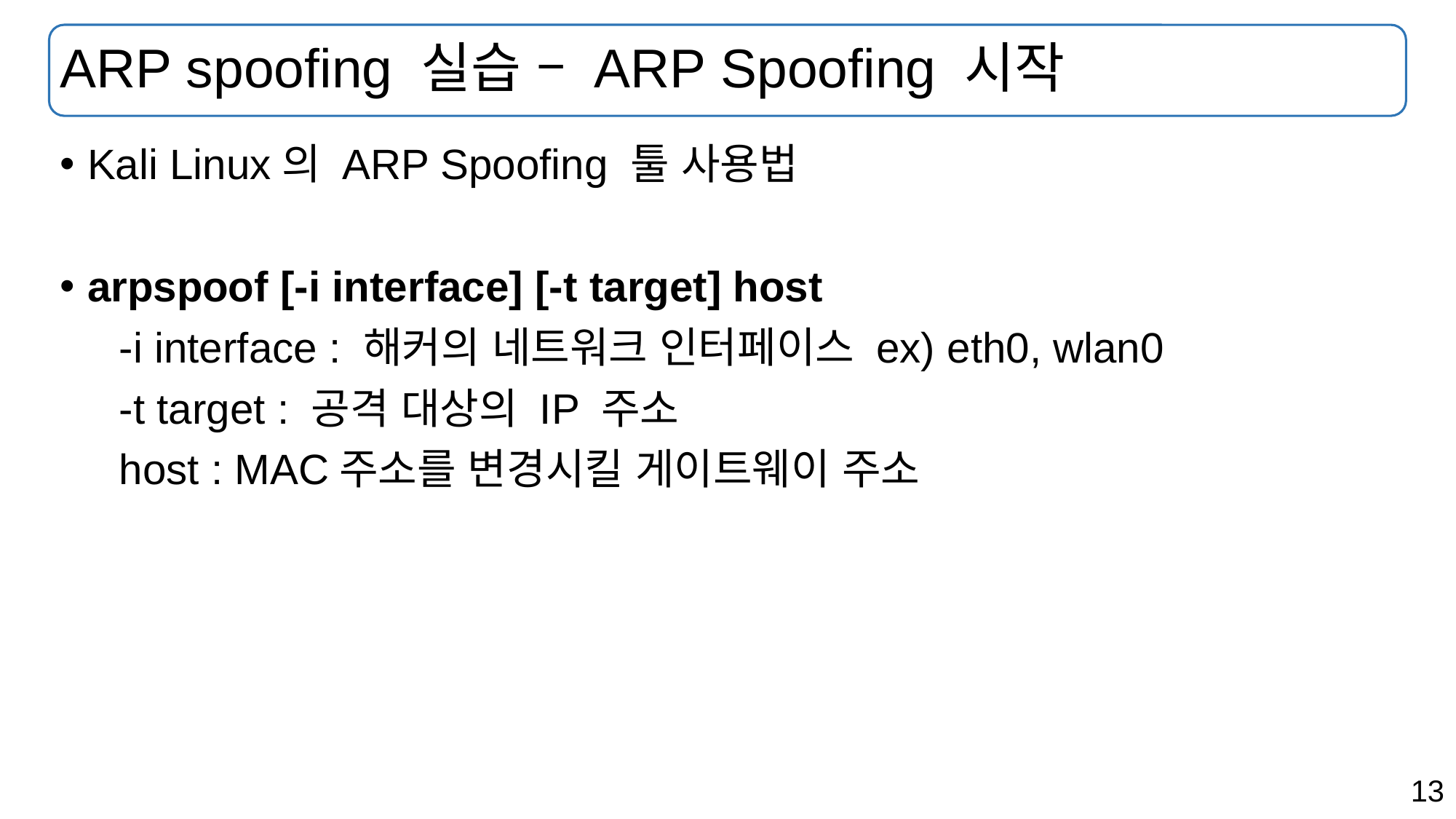

# ARP spoofing 실습 – ARP Spoofing 시작
Kali Linux의 ARP Spoofing 툴 사용법

arpspoof [-i interface] [-t target] host
     -i interface : 해커의 네트워크 인터페이스 ex) eth0, wlan0
     -t target : 공격 대상의 IP 주소
     host : MAC주소를 변경시킬 게이트웨이 주소